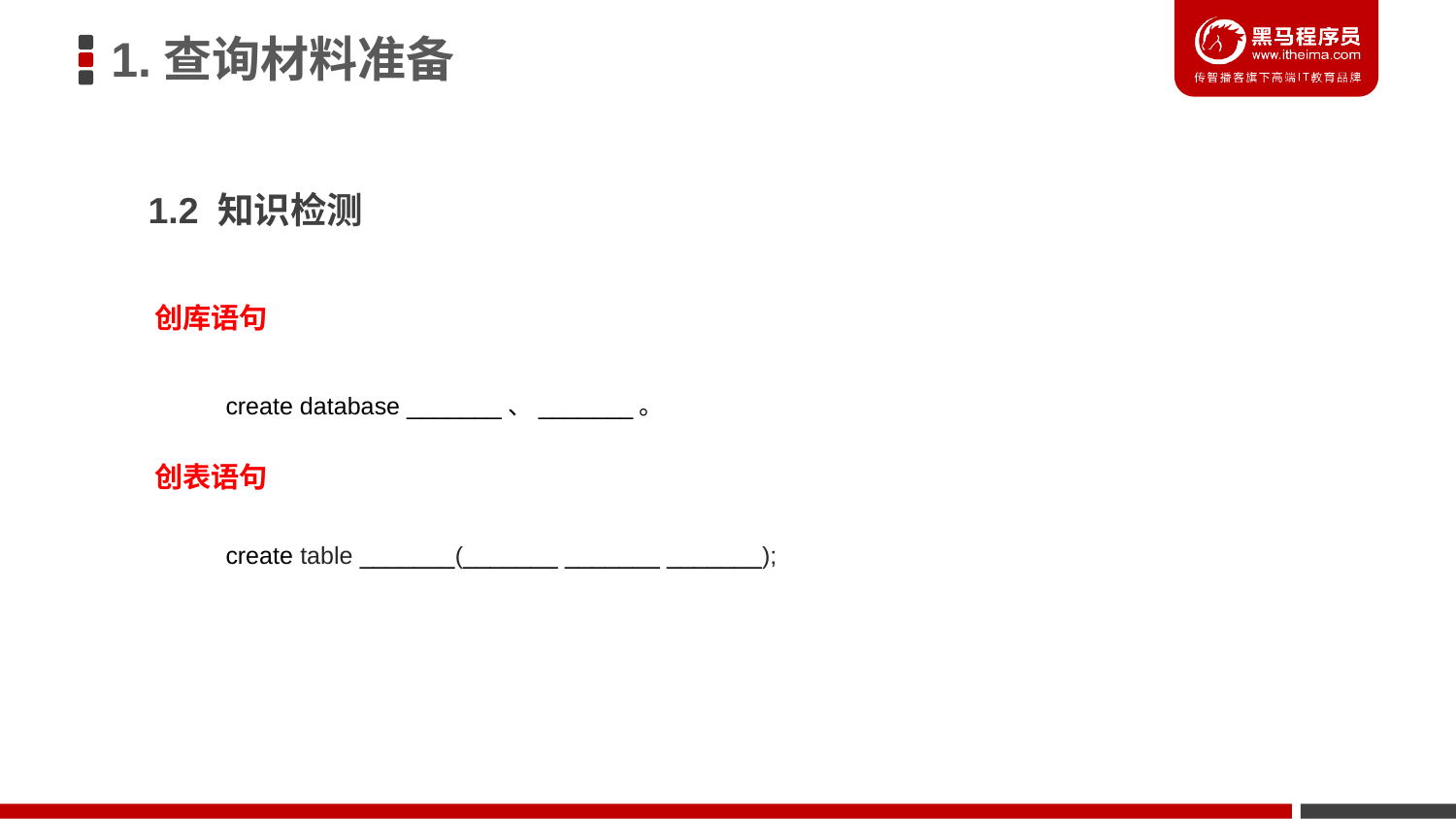

1.查询材料准备
1.2 知识检测
创库语句
create database _______、_______。

创表语句
create table _______(_______ _______ _______);